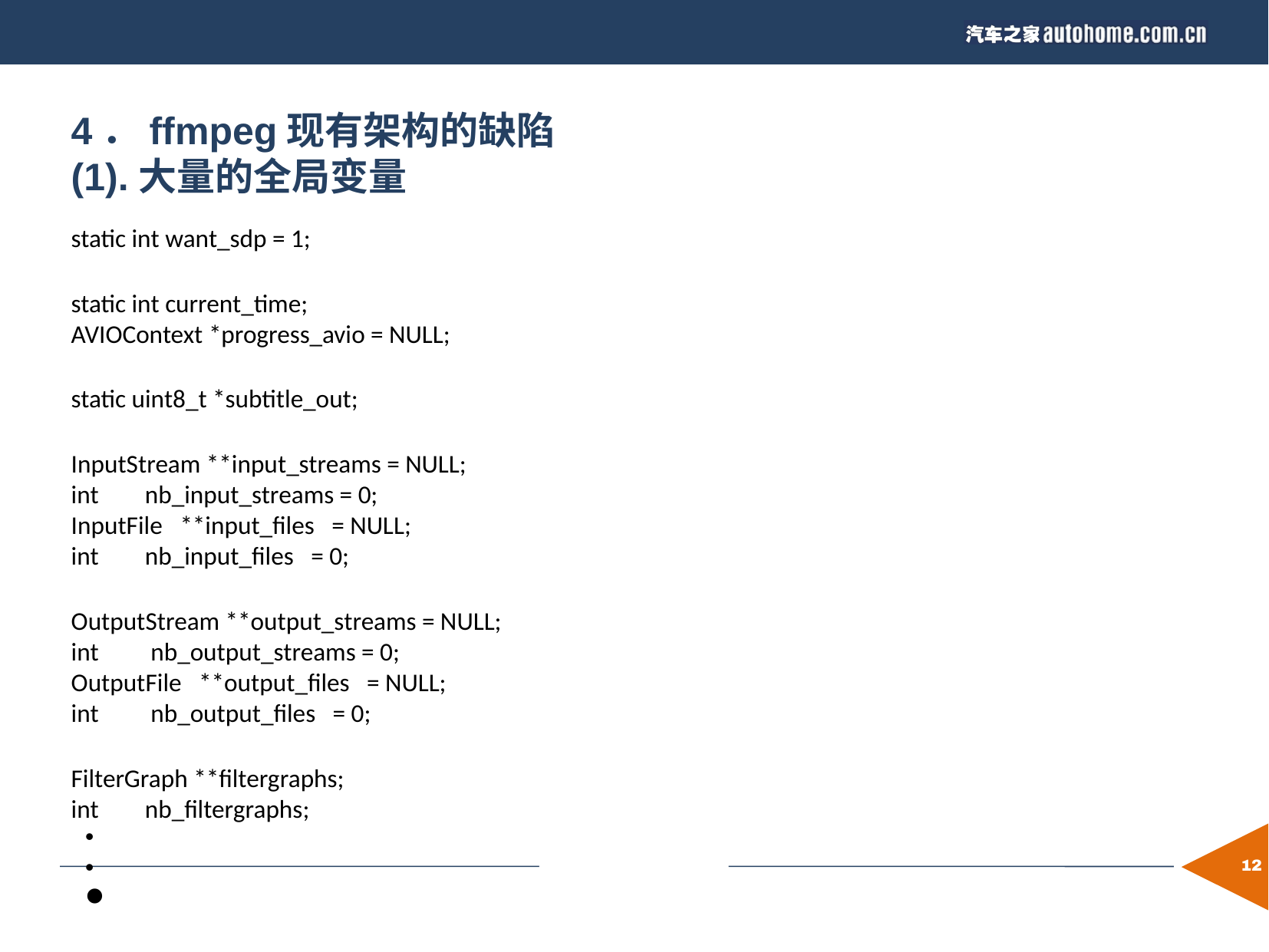

4．ffmpeg现有架构的缺陷
(1).大量的全局变量
static int want_sdp = 1;

static int current_time;
AVIOContext *progress_avio = NULL;

static uint8_t *subtitle_out;

InputStream **input_streams = NULL;
int        nb_input_streams = 0;
InputFile   **input_files   = NULL;
int        nb_input_files   = 0;

OutputStream **output_streams = NULL;
int         nb_output_streams = 0;
OutputFile   **output_files   = NULL;
int         nb_output_files   = 0;

FilterGraph **filtergraphs;
int        nb_filtergraphs;

12